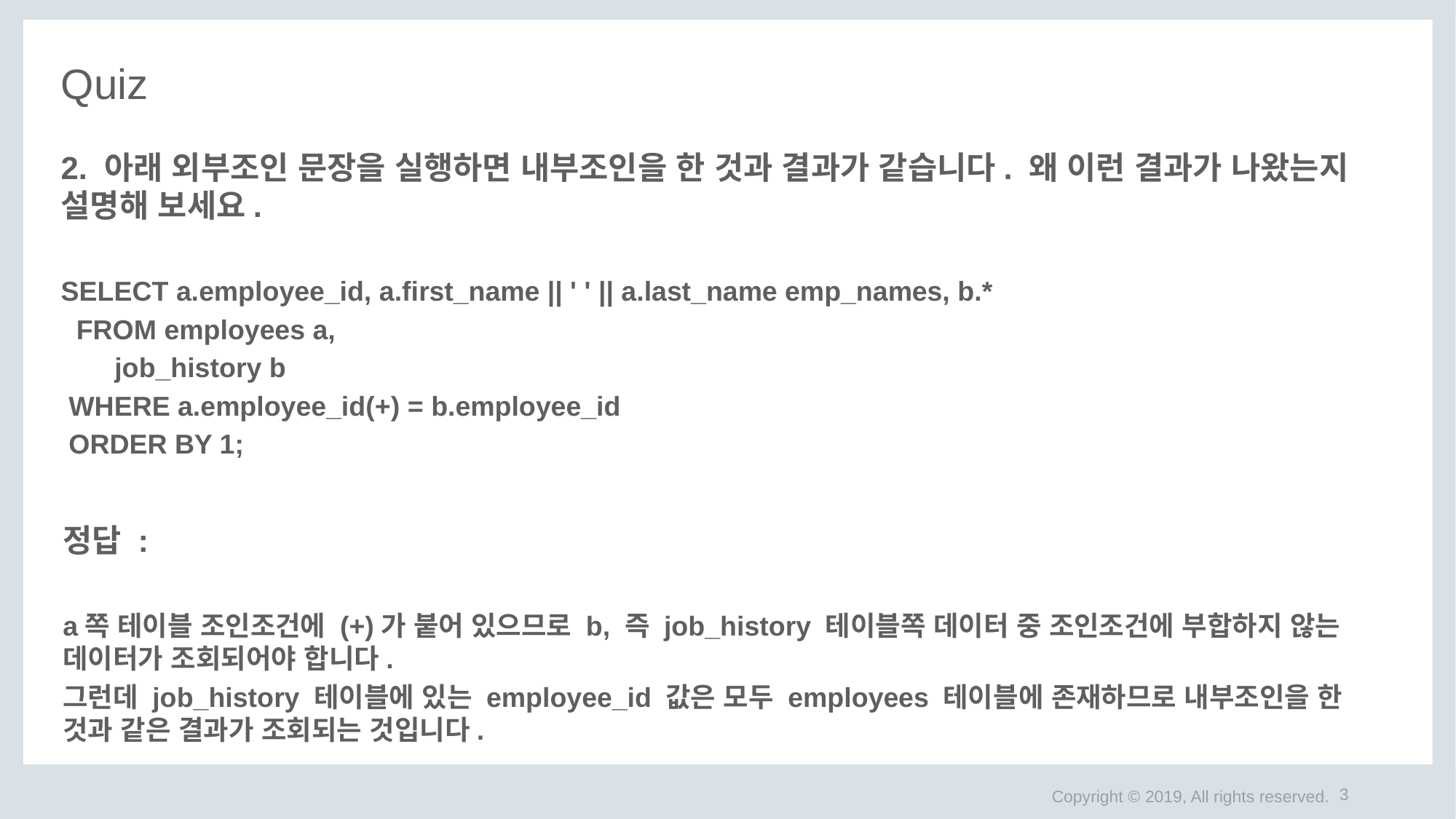

# Quiz
2. 아래 외부조인 문장을 실행하면 내부조인을 한 것과 결과가 같습니다. 왜 이런 결과가 나왔는지 설명해 보세요.

SELECT a.employee_id, a.first_name || ' ' || a.last_name emp_names, b.*
  FROM employees a,
       job_history b
 WHERE a.employee_id(+) = b.employee_id
 ORDER BY 1;
정답 :

a쪽 테이블 조인조건에 (+)가 붙어 있으므로 b, 즉 job_history 테이블쪽 데이터 중 조인조건에 부합하지 않는 데이터가 조회되어야 합니다.
그런데 job_history 테이블에 있는 employee_id 값은 모두 employees 테이블에 존재하므로 내부조인을 한 것과 같은 결과가 조회되는 것입니다.